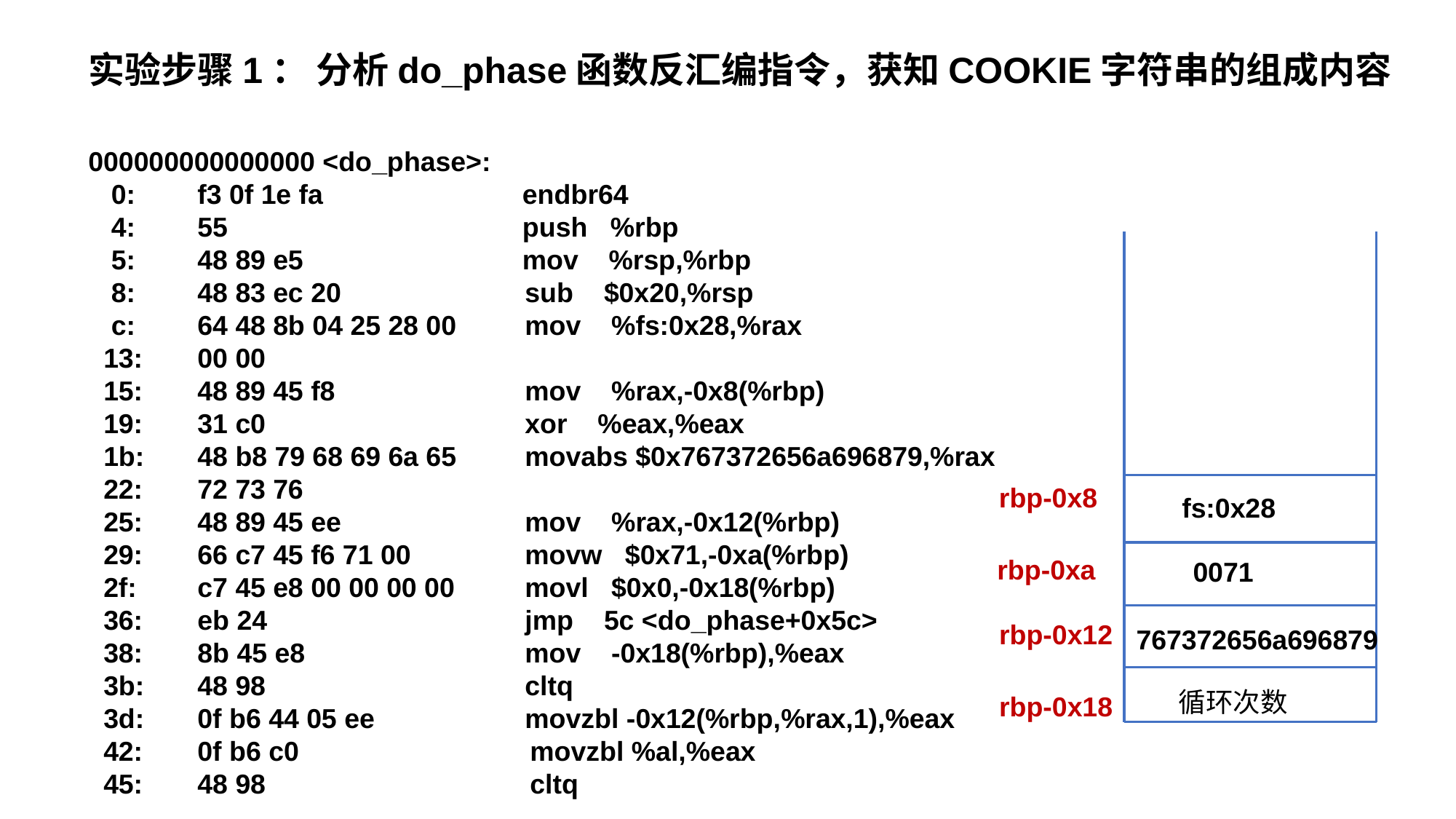

实验步骤1： 分析do_phase函数反汇编指令，获知COOKIE字符串的组成内容
000000000000000 <do_phase>:
   0:	f3 0f 1e fa          	              endbr64
   4:	55                   	              push   %rbp
   5:	48 89 e5             	              mov    %rsp,%rbp
   8:	48 83 ec 20            	sub    $0x20,%rsp
   c:	64 48 8b 04 25 28 00 	mov    %fs:0x28,%rax
  13:	00 00
  15:	48 89 45 f8           	mov    %rax,-0x8(%rbp)
  19:	31 c0                          	xor    %eax,%eax
  1b:	48 b8 79 68 69 6a 65 	movabs $0x767372656a696879,%rax
  22:	72 73 76
  25:	48 89 45 ee          	mov    %rax,-0x12(%rbp)
  29:	66 c7 45 f6 71 00    	movw   $0x71,-0xa(%rbp)
  2f:	c7 45 e8 00 00 00 00 	movl   $0x0,-0x18(%rbp)
  36:	eb 24                     	jmp    5c <do_phase+0x5c>
  38:	8b 45 e8                	mov    -0x18(%rbp),%eax
  3b:	48 98                    	cltq
  3d:	0f b6 44 05 ee       	movzbl -0x12(%rbp,%rax,1),%eax
  42:	0f b6 c0             	               movzbl %al,%eax
  45:	48 98                	               cltq

rbp-0x8
fs:0x28
rbp-0xa
0071
rbp-0x12
767372656a696879
循环次数
rbp-0x18